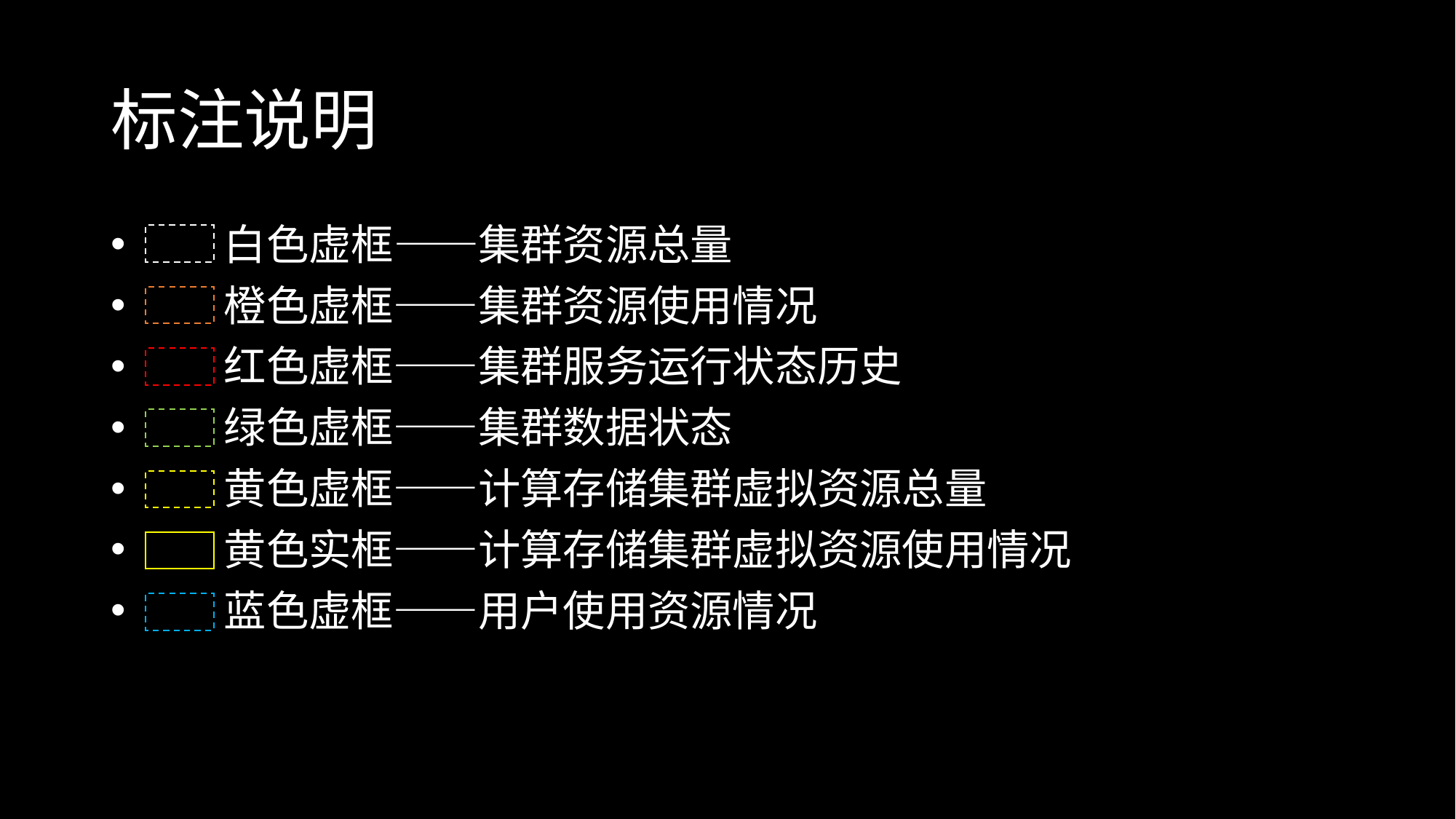

# 标注说明
        白色虚框——集群资源总量
        橙色虚框——集群资源使用情况
        红色虚框——集群服务运行状态历史
        绿色虚框——集群数据状态
        黄色虚框——计算存储集群虚拟资源总量
        黄色实框——计算存储集群虚拟资源使用情况
        蓝色虚框——用户使用资源情况